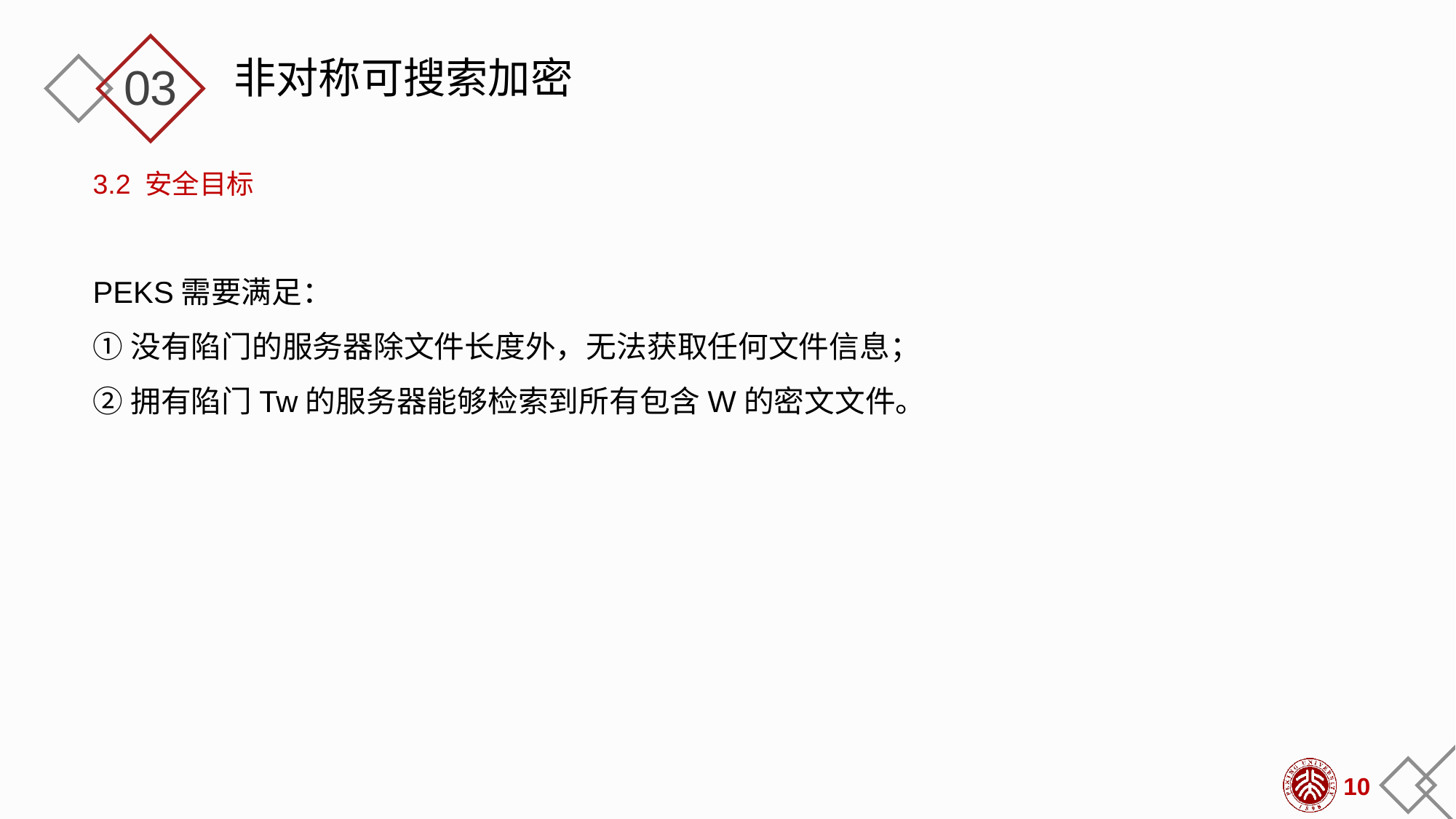

非对称可搜索加密
03

3.2 安全目标

PEKS需要满足：
①没有陷门的服务器除文件长度外，无法获取任何文件信息；
②拥有陷门Tw的服务器能够检索到所有包含W的密文文件。
10